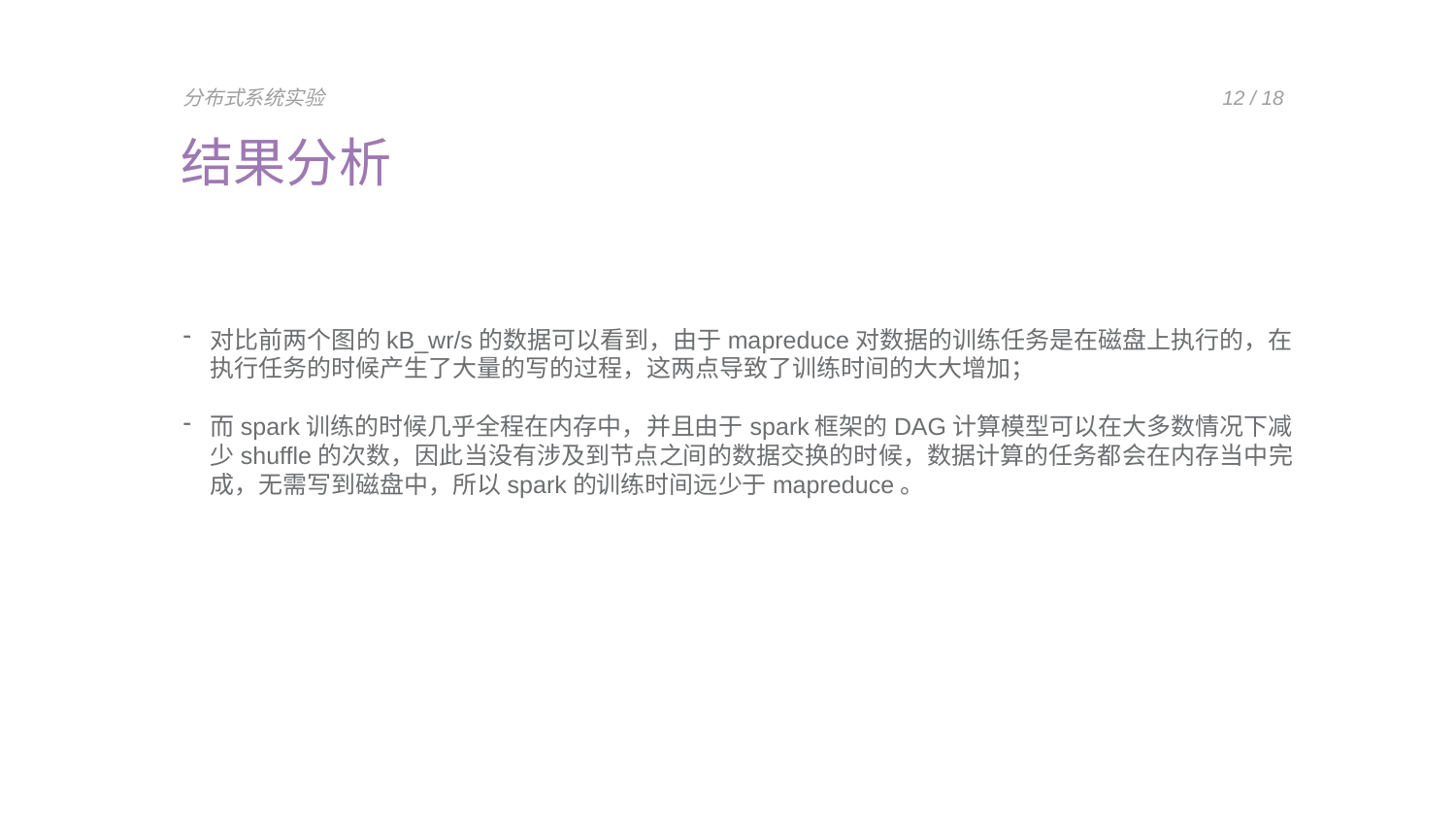

分布式系统实验
12 / 18
结果分析
对比前两个图的kB_wr/s的数据可以看到，由于mapreduce对数据的训练任务是在磁盘上执行的，在执行任务的时候产生了大量的写的过程，这两点导致了训练时间的大大增加；

而spark训练的时候几乎全程在内存中，并且由于spark框架的DAG计算模型可以在大多数情况下减少shuffle的次数，因此当没有涉及到节点之间的数据交换的时候，数据计算的任务都会在内存当中完成，无需写到磁盘中，所以spark的训练时间远少于mapreduce。